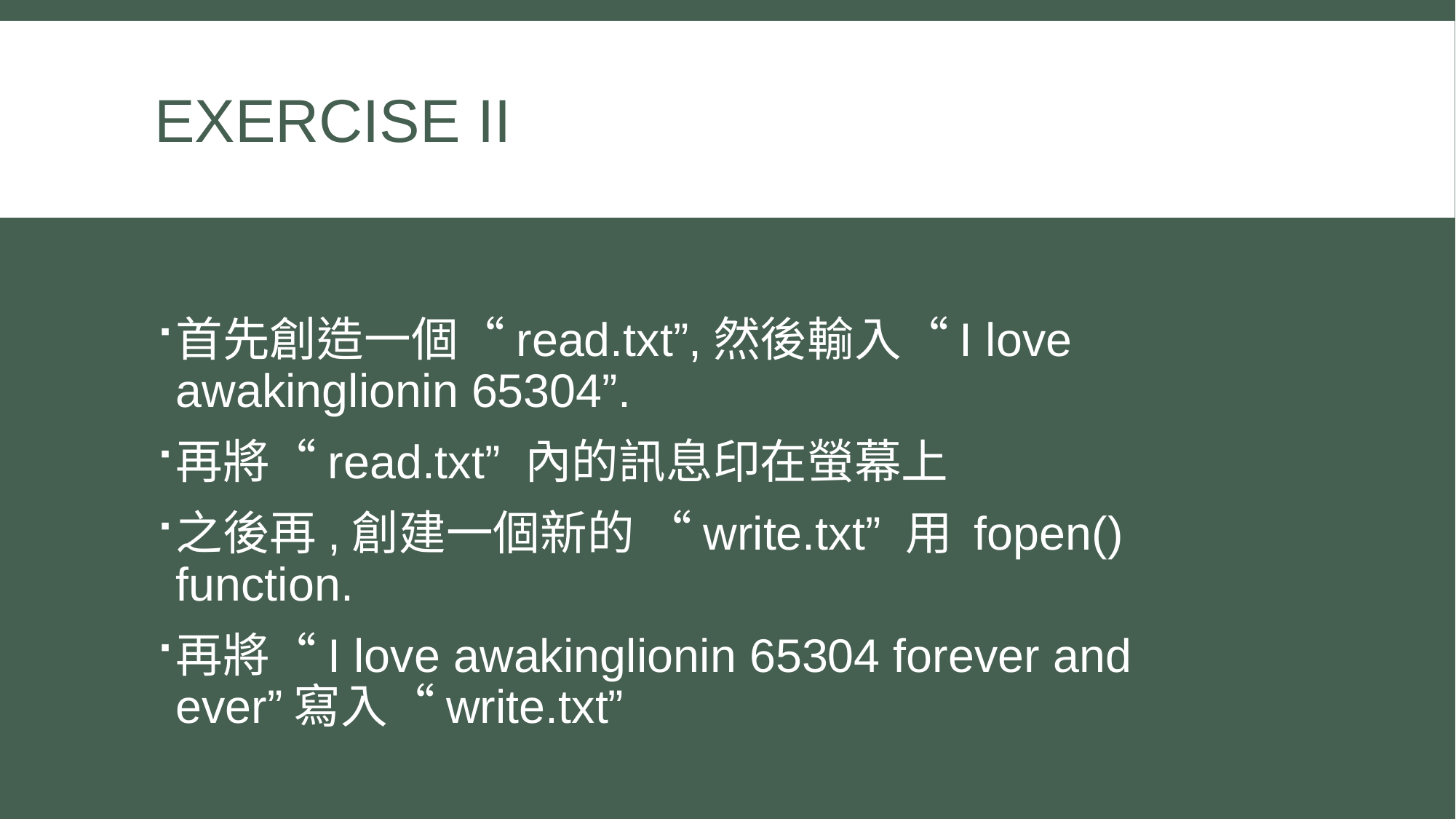

# EXERCISE II

首先創造一個“read.txt”,然後輸入“I love awakinglionin 65304”.
再將“read.txt” 內的訊息印在螢幕上
之後再,創建一個新的 “write.txt” 用 fopen() function.
再將“I love awakinglionin 65304 forever and ever”寫入“write.txt”